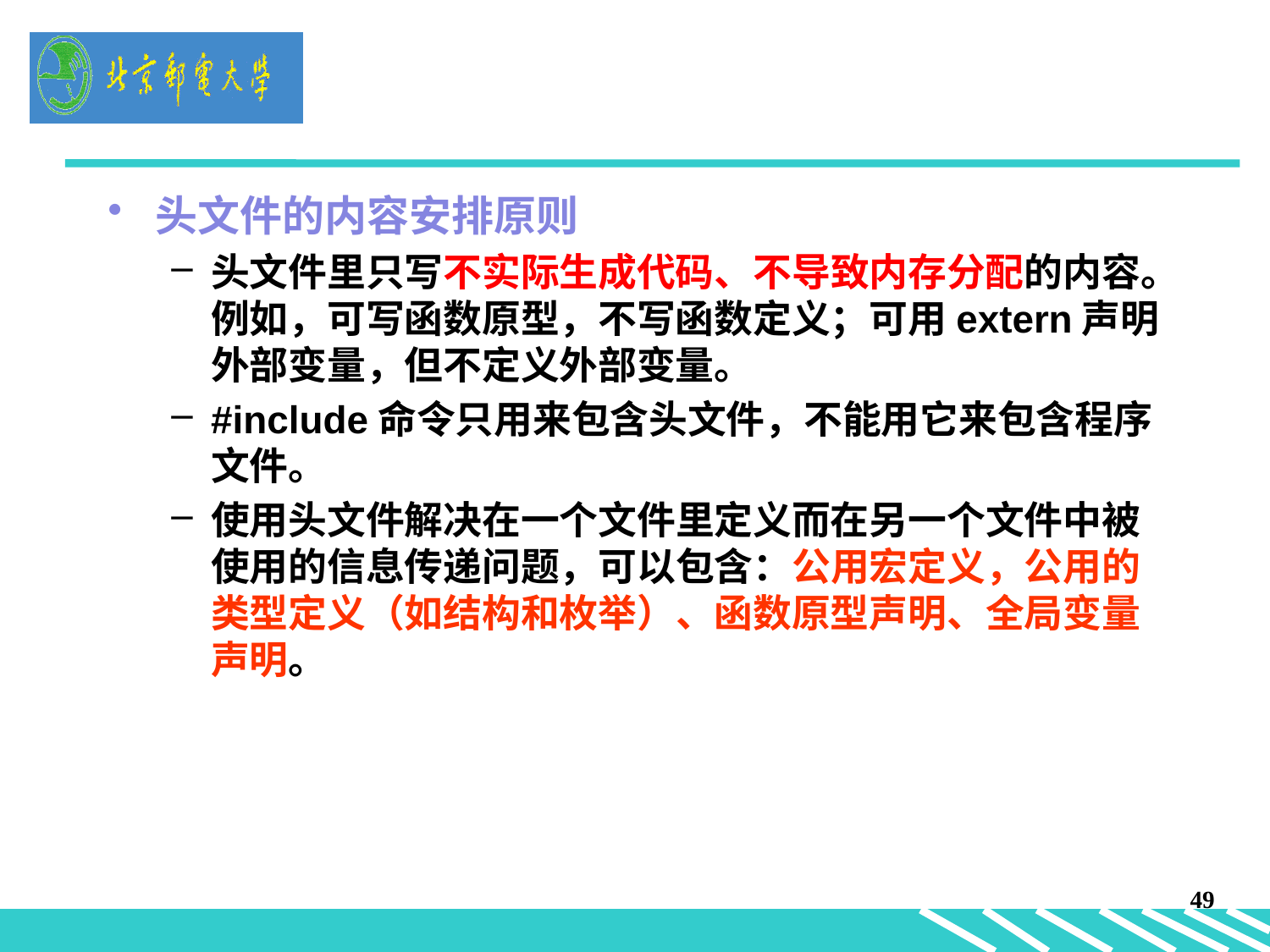

#
头文件的内容安排原则
头文件里只写不实际生成代码、不导致内存分配的内容。例如，可写函数原型，不写函数定义；可用extern声明外部变量，但不定义外部变量。
#include命令只用来包含头文件，不能用它来包含程序文件。
使用头文件解决在一个文件里定义而在另一个文件中被使用的信息传递问题，可以包含：公用宏定义，公用的类型定义（如结构和枚举）、函数原型声明、全局变量声明。

49